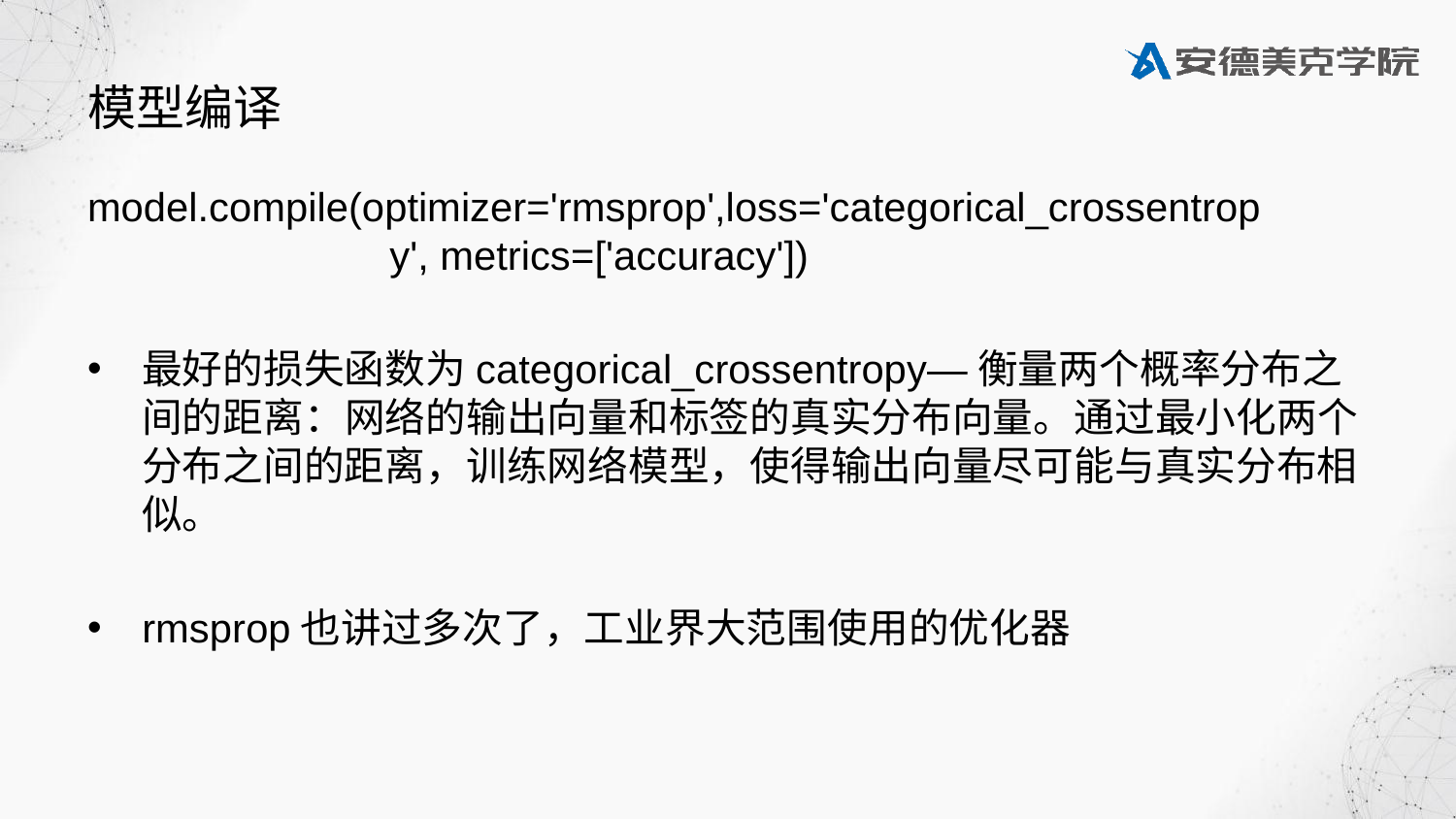

# 模型编译
model.compile(optimizer='rmsprop',loss='categorical_crossentrop		 y', metrics=['accuracy'])

最好的损失函数为categorical_crossentropy—衡量两个概率分布之间的距离：网络的输出向量和标签的真实分布向量。通过最小化两个分布之间的距离，训练网络模型，使得输出向量尽可能与真实分布相似。

rmsprop也讲过多次了，工业界大范围使用的优化器